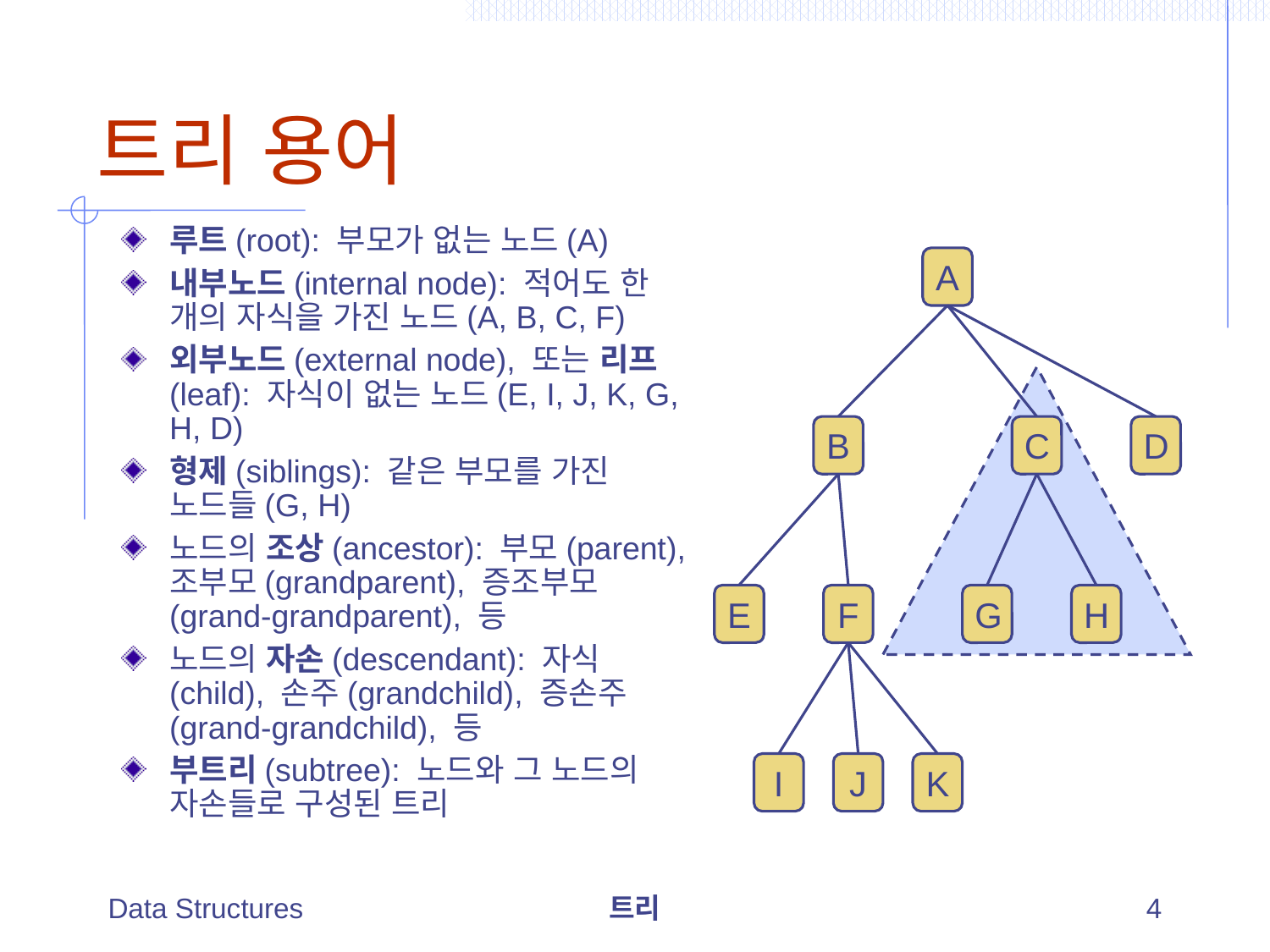

# 트리 용어
루트(root): 부모가 없는 노드(A)
내부노드(internal node): 적어도 한 개의 자식을 가진 노드(A, B, C, F)
외부노드(external node), 또는 리프 (leaf): 자식이 없는 노드(E, I, J, K, G, H, D)
형제(siblings): 같은 부모를 가진 노드들(G, H)
노드의 조상(ancestor): 부모(parent), 조부모(grandparent), 증조부모(grand-grandparent), 등
노드의 자손(descendant): 자식(child), 손주(grandchild), 증손주(grand-grandchild), 등
부트리(subtree): 노드와 그 노드의 자손들로 구성된 트리
A

B
C
D
E
F
G
H
I
J
K
Data Structures
트리
4